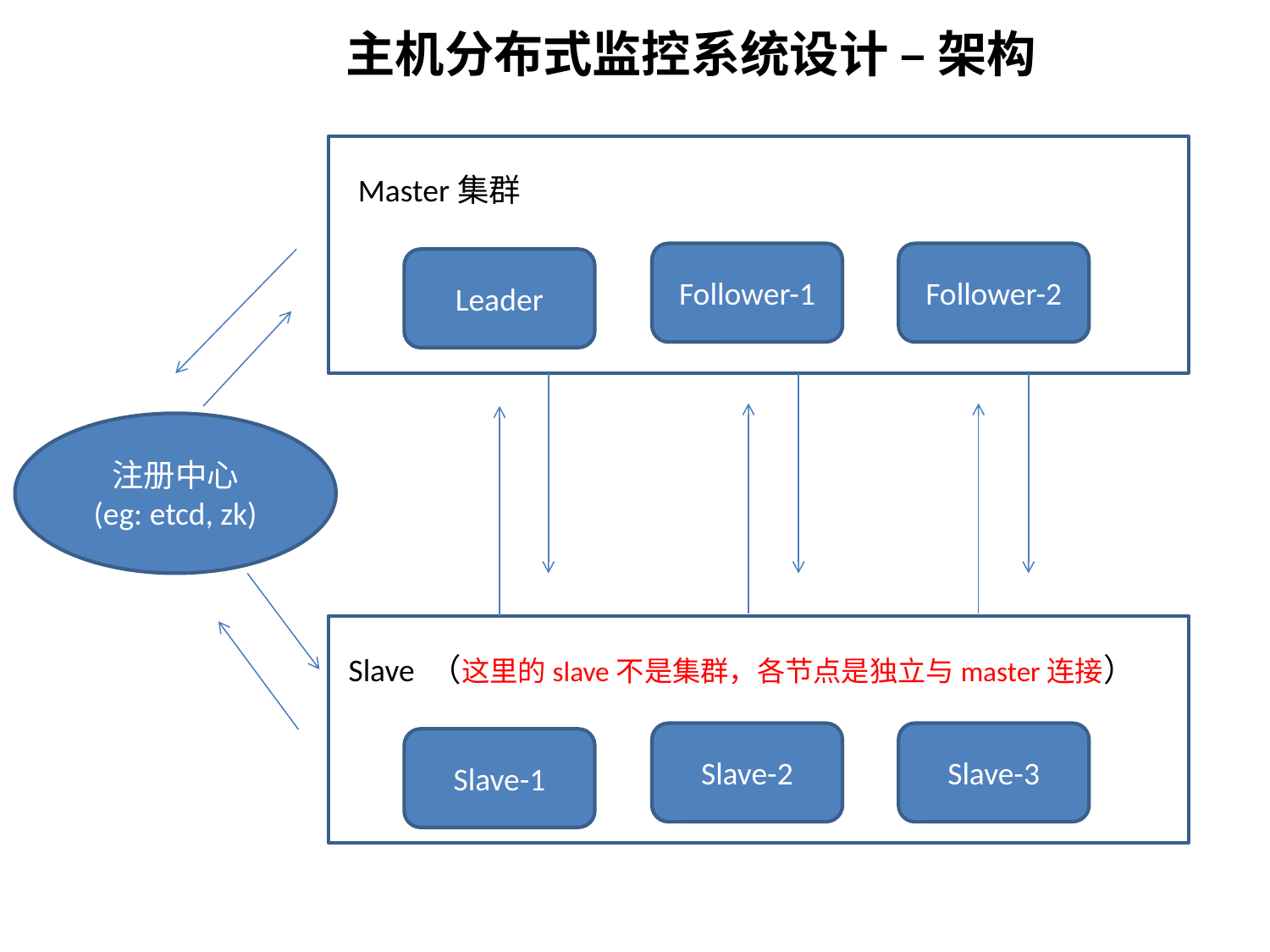

主机分布式监控系统设计 – 架构

Master集群
Follower-1
Follower-2
Leader
注册中心
(eg: etcd, zk)

Slave （这里的slave不是集群，各节点是独立与master连接）
Slave-2
Slave-3
Slave-1